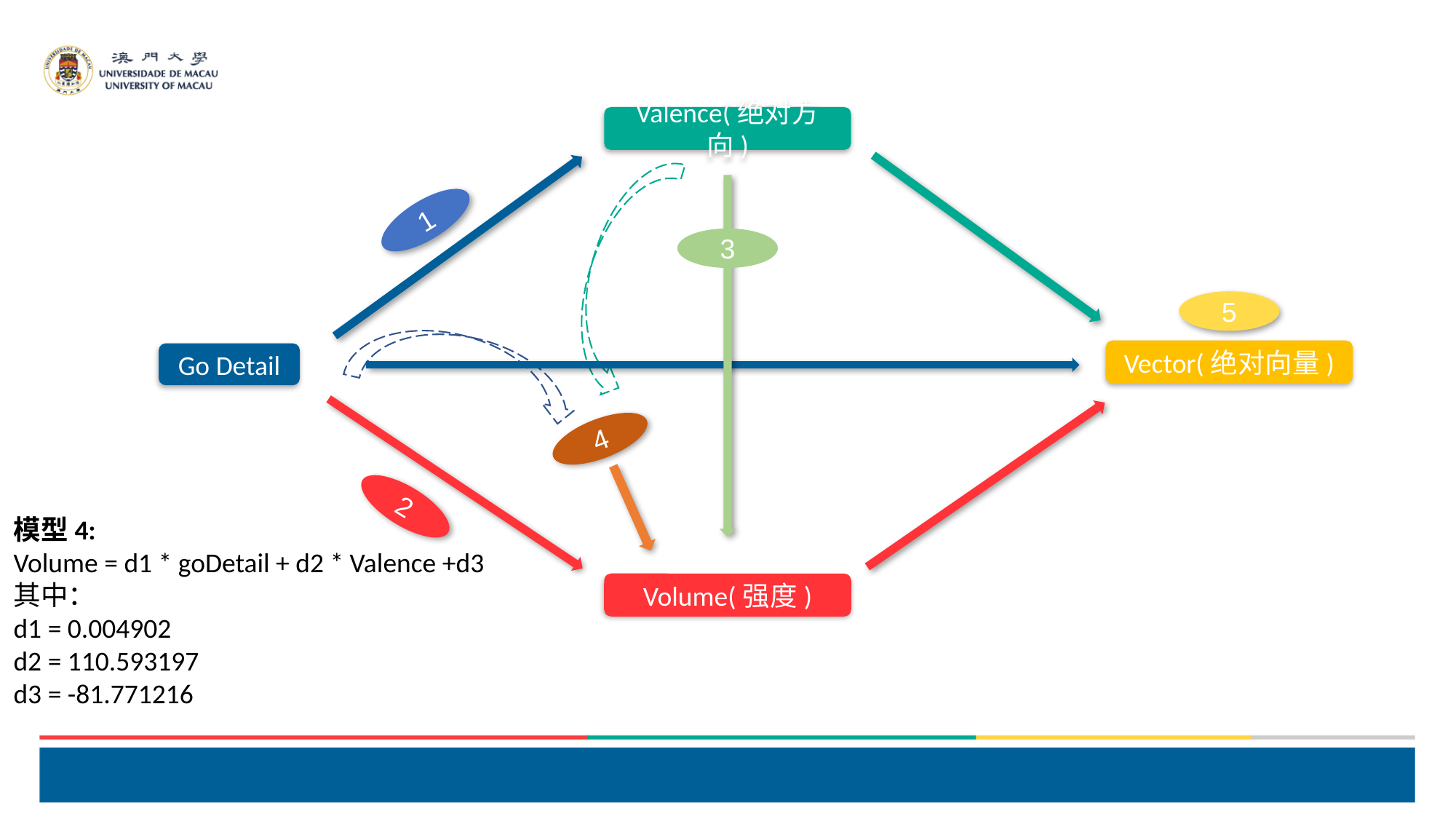

Valence(绝对方向)

1
3

5
Vector(绝对向量)
Go Detail

4

2
模型4:
Volume = d1 * goDetail + d2 * Valence +d3
其中：
d1 = 0.004902
d2 = 110.593197
d3 = -81.771216
Volume(强度)